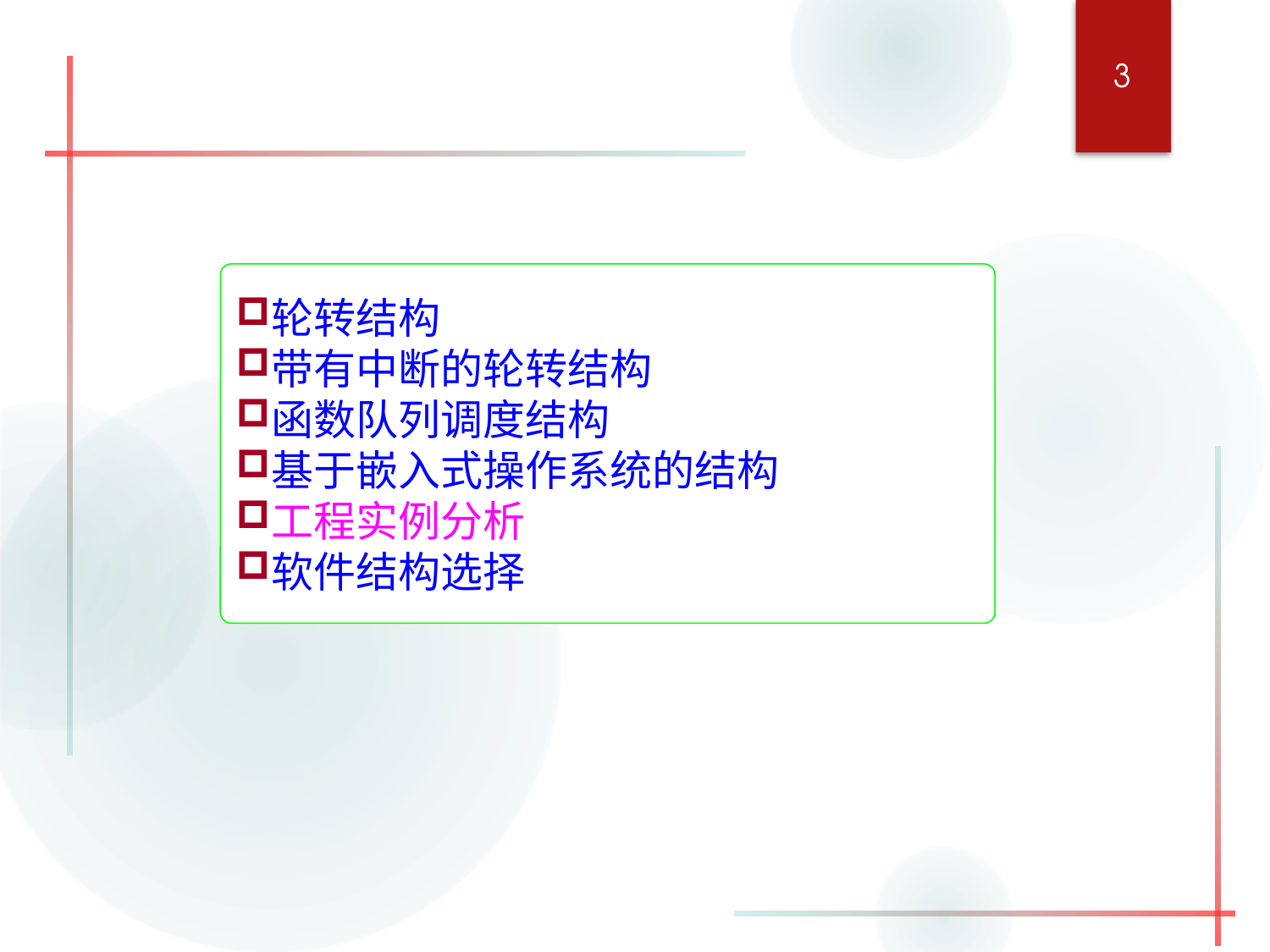

3
#
轮转结构
带有中断的轮转结构
函数队列调度结构
基于嵌入式操作系统的结构
工程实例分析
软件结构选择
10.1 嵌入式软件典型结构（重点）